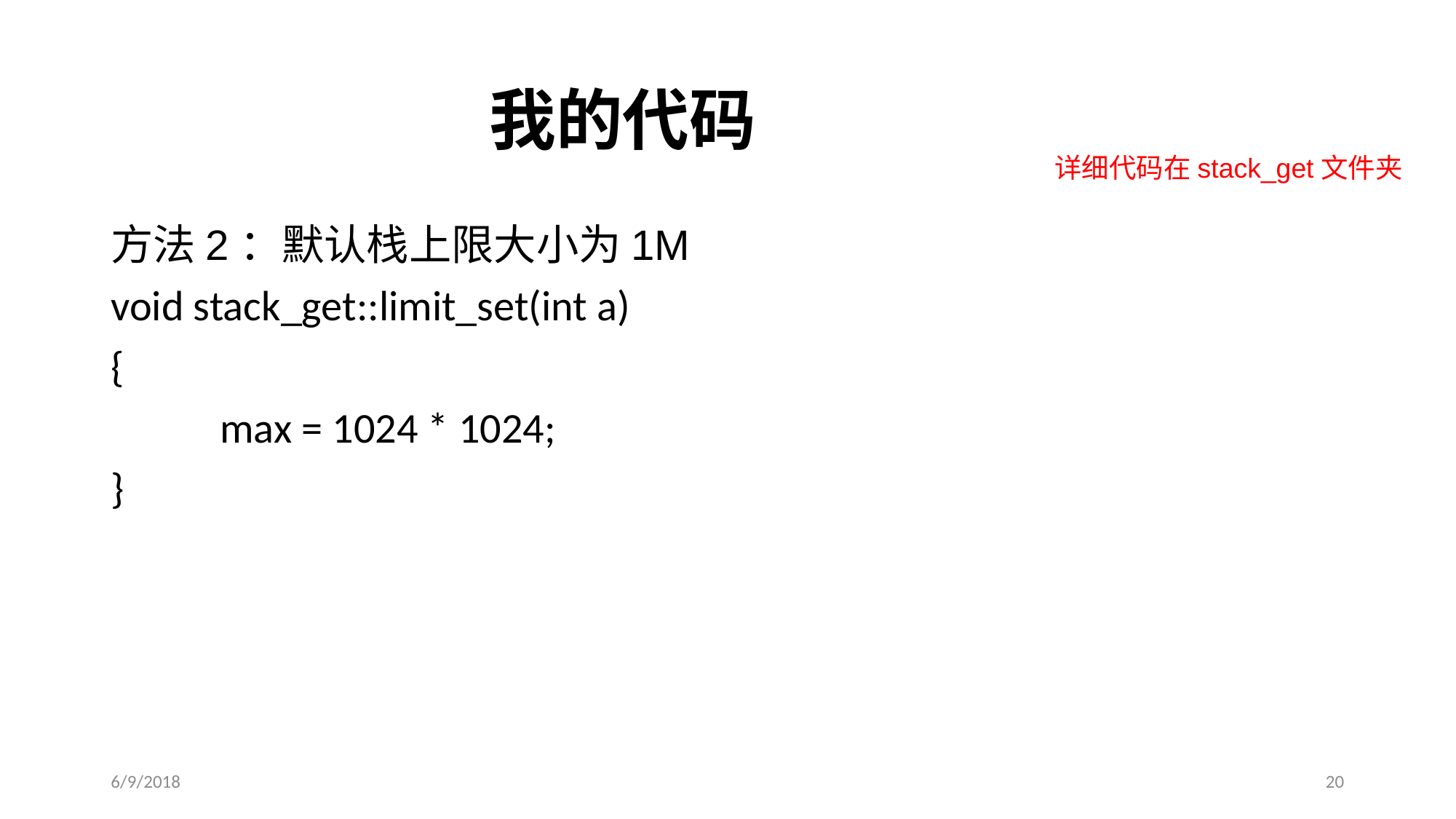

# 我的代码
详细代码在stack_get文件夹
方法2：默认栈上限大小为1M
void stack_get::limit_set(int a)
{
	max = 1024 * 1024;
}

6/9/2018
20